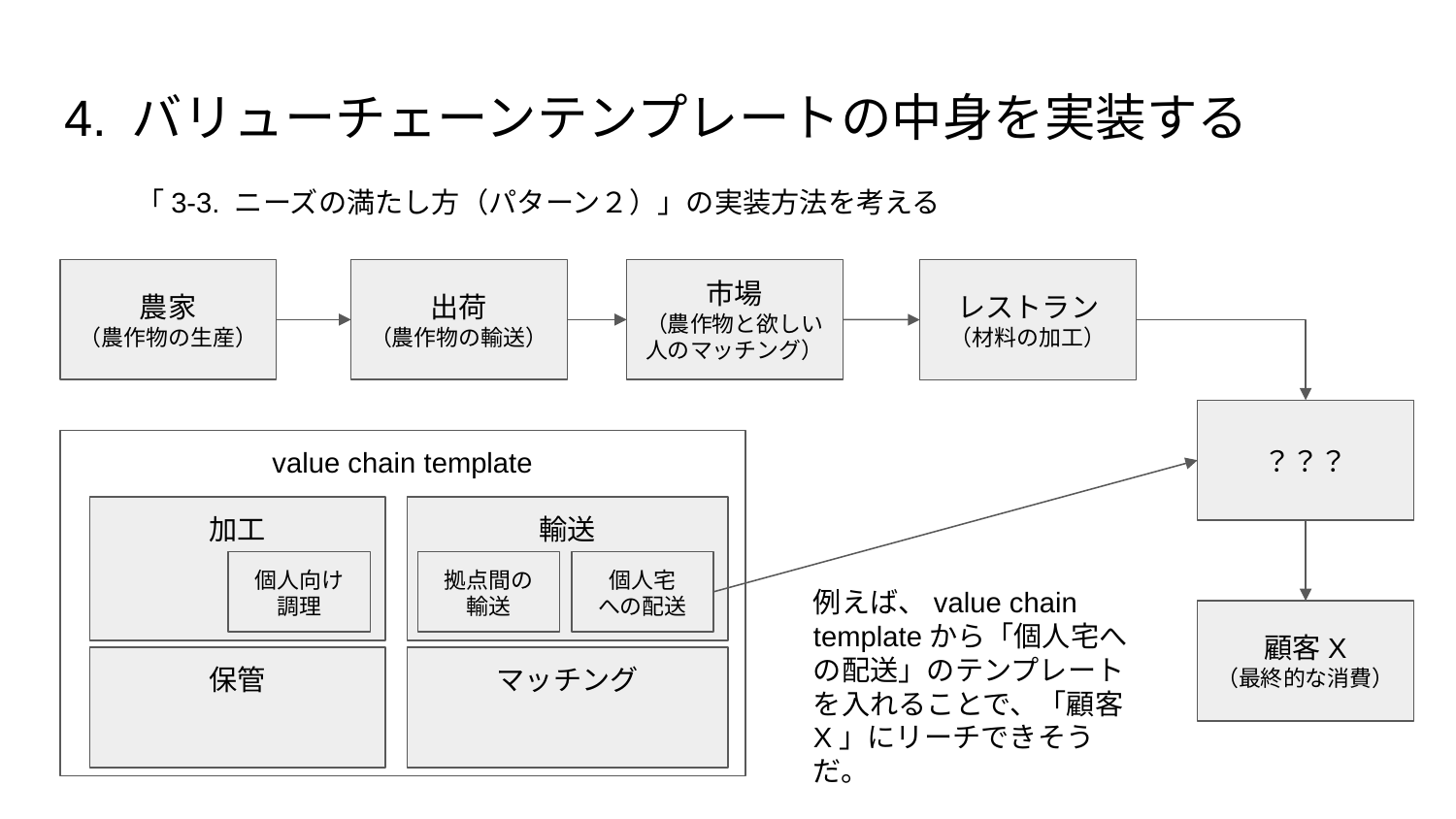

# 4. バリューチェーンテンプレートの中身を実装する
「3-3. ニーズの満たし方（パターン２）」の実装方法を考える
農家
（農作物の生産）
出荷
（農作物の輸送）
市場
（農作物と欲しい人のマッチング）
レストラン
（材料の加工）
？？？
value chain template
加工
輸送
個人向け
調理
拠点間の
輸送
個人宅
への配送
例えば、value chain templateから「個人宅への配送」のテンプレートを入れることで、「顧客X」にリーチできそうだ。
顧客X
（最終的な消費）
保管
マッチング